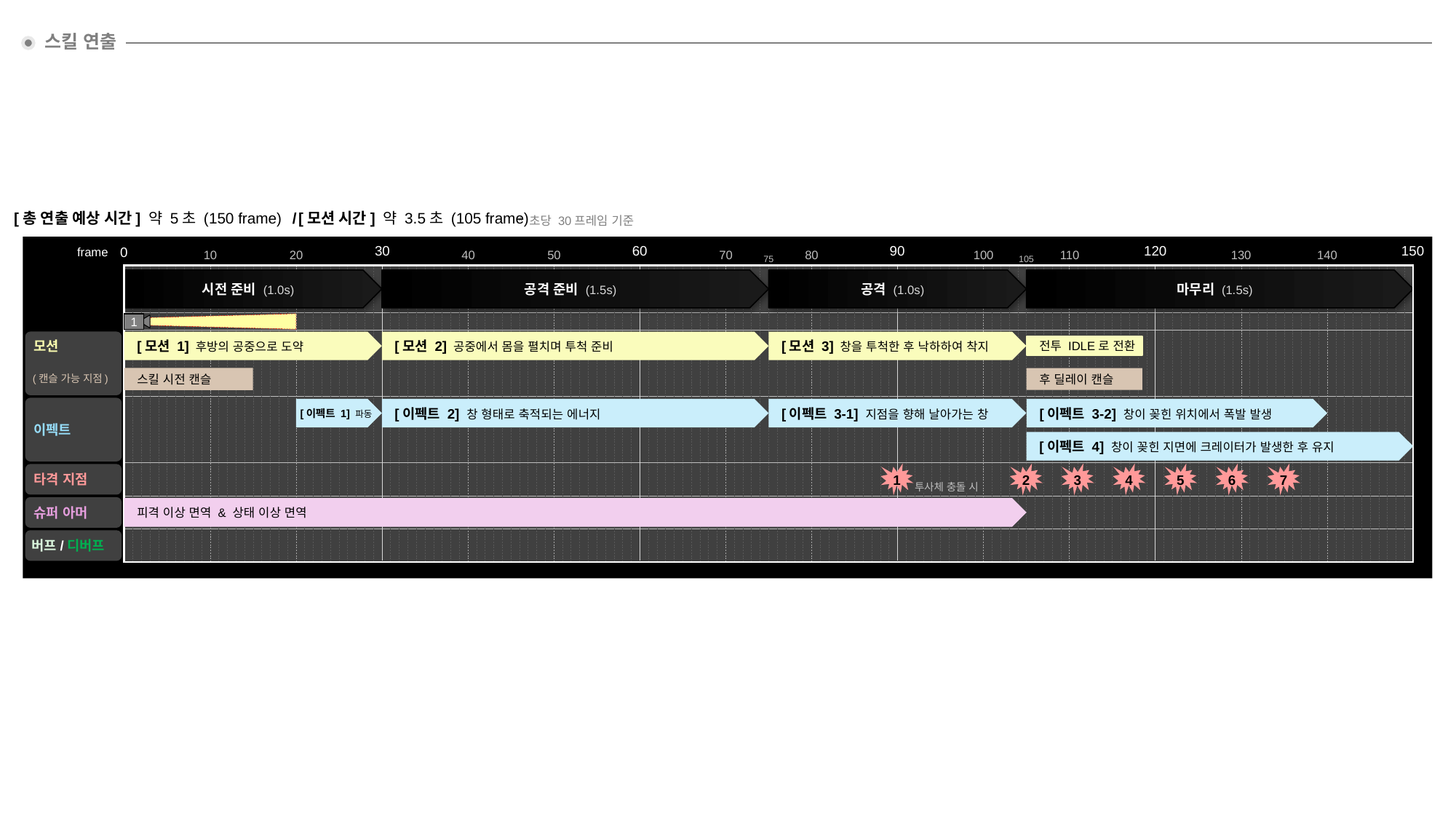

스킬 연출

[총 연출 예상 시간] 약 5초 (150 frame)
/
[모션 시간] 약 3.5초 (105 frame)
* 초당 30프레임 기준

60
90
120
150
30
0
frame
10
20
40
50
70
80
100
110
130
140
75
105

시전 준비 (1.0s)
공격 준비 (1.5s)
공격 (1.0s)
마무리 (1.5s)

1

모션
(캔슬 가능 지점)
[모션 1] 후방의 공중으로 도약
[모션 2] 공중에서 몸을 펼치며 투척 준비
[모션 3] 창을 투척한 후 낙하하여 착지
전투 IDLE로 전환
스킬 시전 캔슬
후 딜레이 캔슬

이펙트
[이펙트 2] 창 형태로 축적되는 에너지
[이펙트 3-1] 지점을 향해 날아가는 창
[이펙트 3-2] 창이 꽂힌 위치에서 폭발 발생
[이펙트 1] 파동
[이펙트 4] 창이 꽂힌 지면에 크레이터가 발생한 후 유지

1
2
3
4
5
6
7

타격 지점
투사체 충돌 시

슈퍼 아머
피격 이상 면역 & 상태 이상 면역

버프/디버프